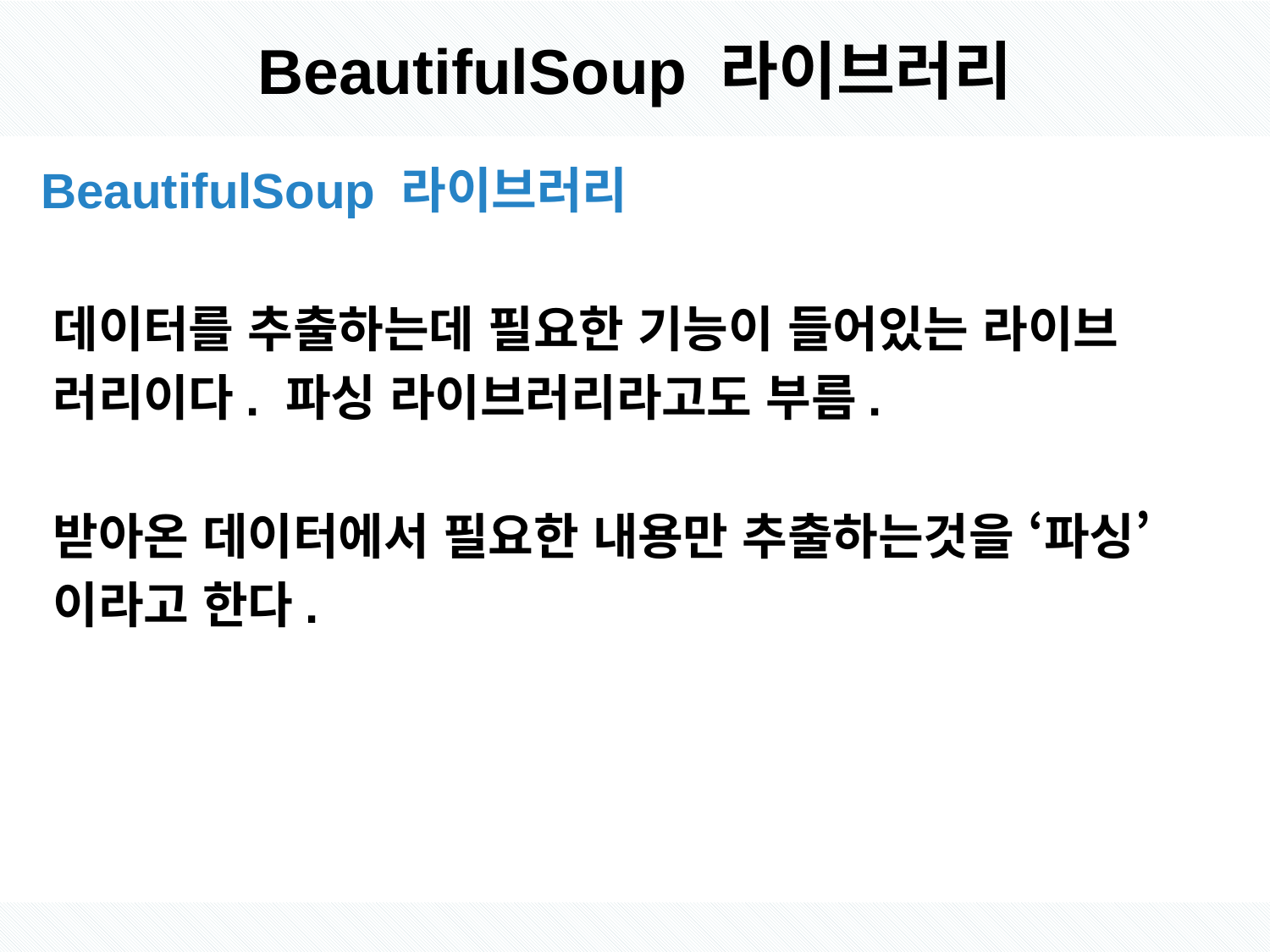

# BeautifulSoup 라이브러리
  BeautifulSoup 라이브러리

  데이터를 추출하는데 필요한 기능이 들어있는 라이브
  러리이다. 파싱 라이브러리라고도 부름.

  받아온 데이터에서 필요한 내용만 추출하는것을 ‘파싱’
  이라고 한다.